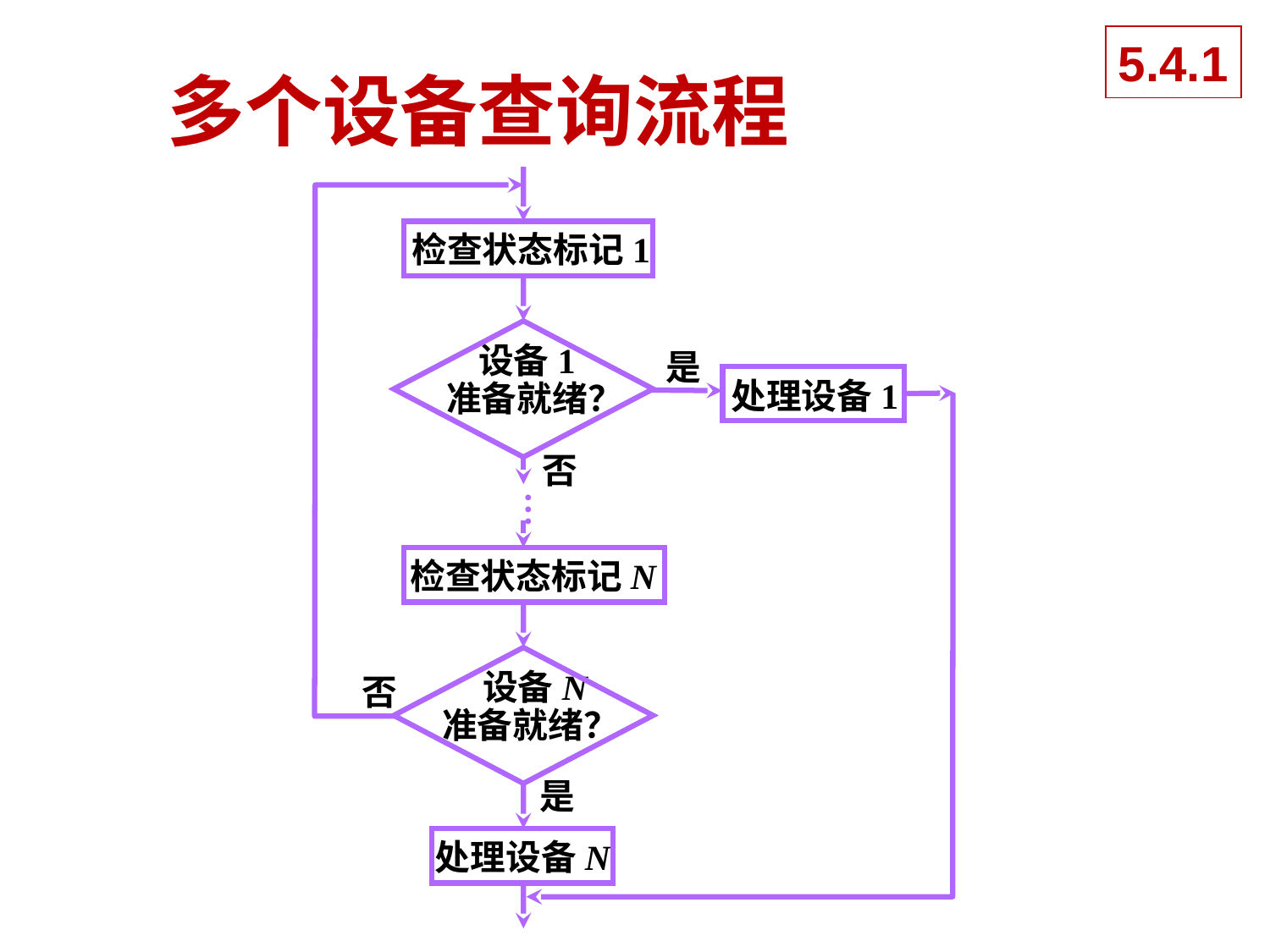

5.4.1
# 多个设备查询流程

检查状态标记1

     设备1
 准备就绪？
是

处理设备1

否

…

检查状态标记N

    设备N
准备就绪？
否
是

处理设备N